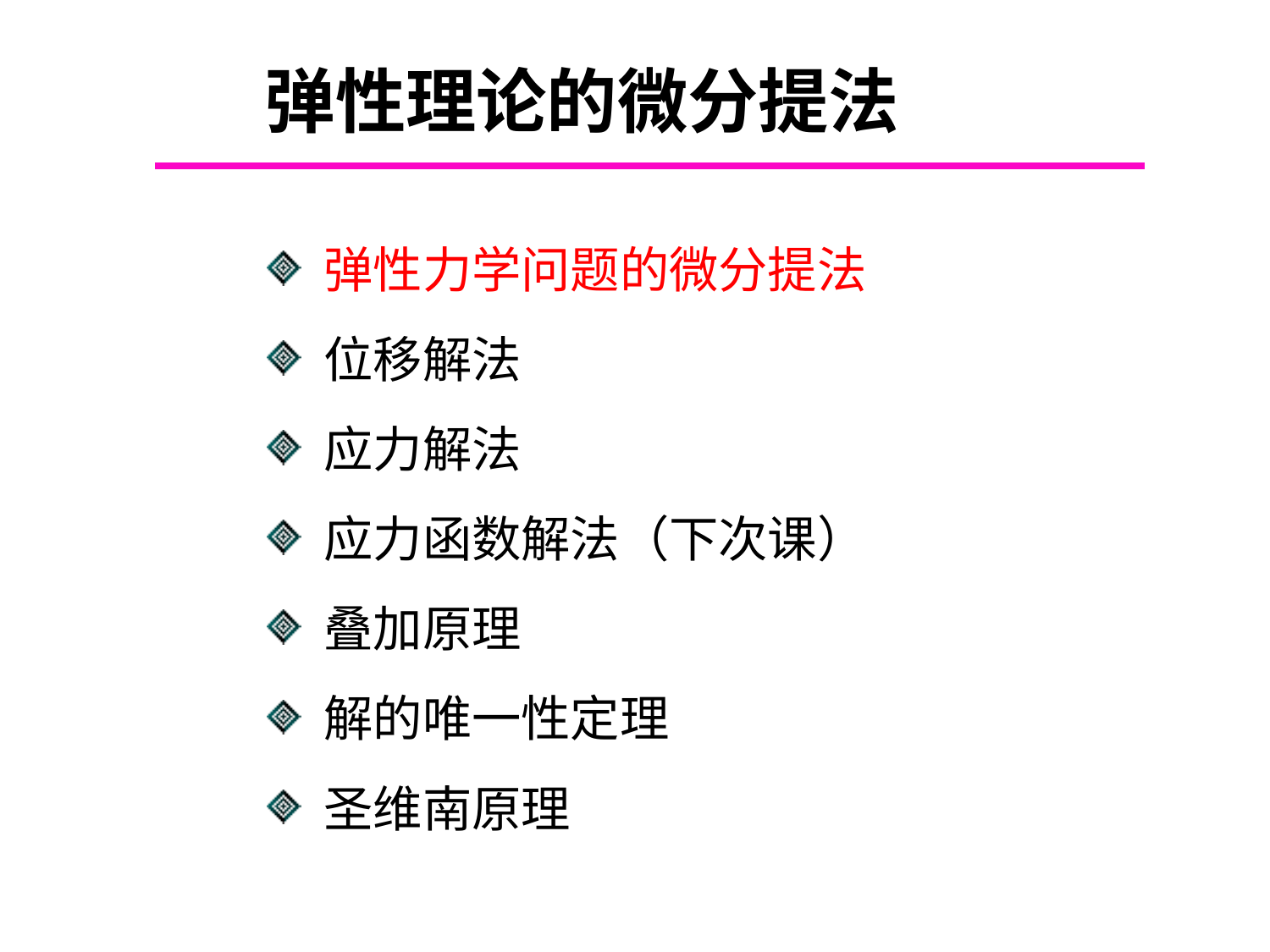

# 弹性理论的微分提法
 弹性力学问题的微分提法
 位移解法
 应力解法
 应力函数解法（下次课）
 叠加原理
 解的唯一性定理
 圣维南原理
Chapter 6